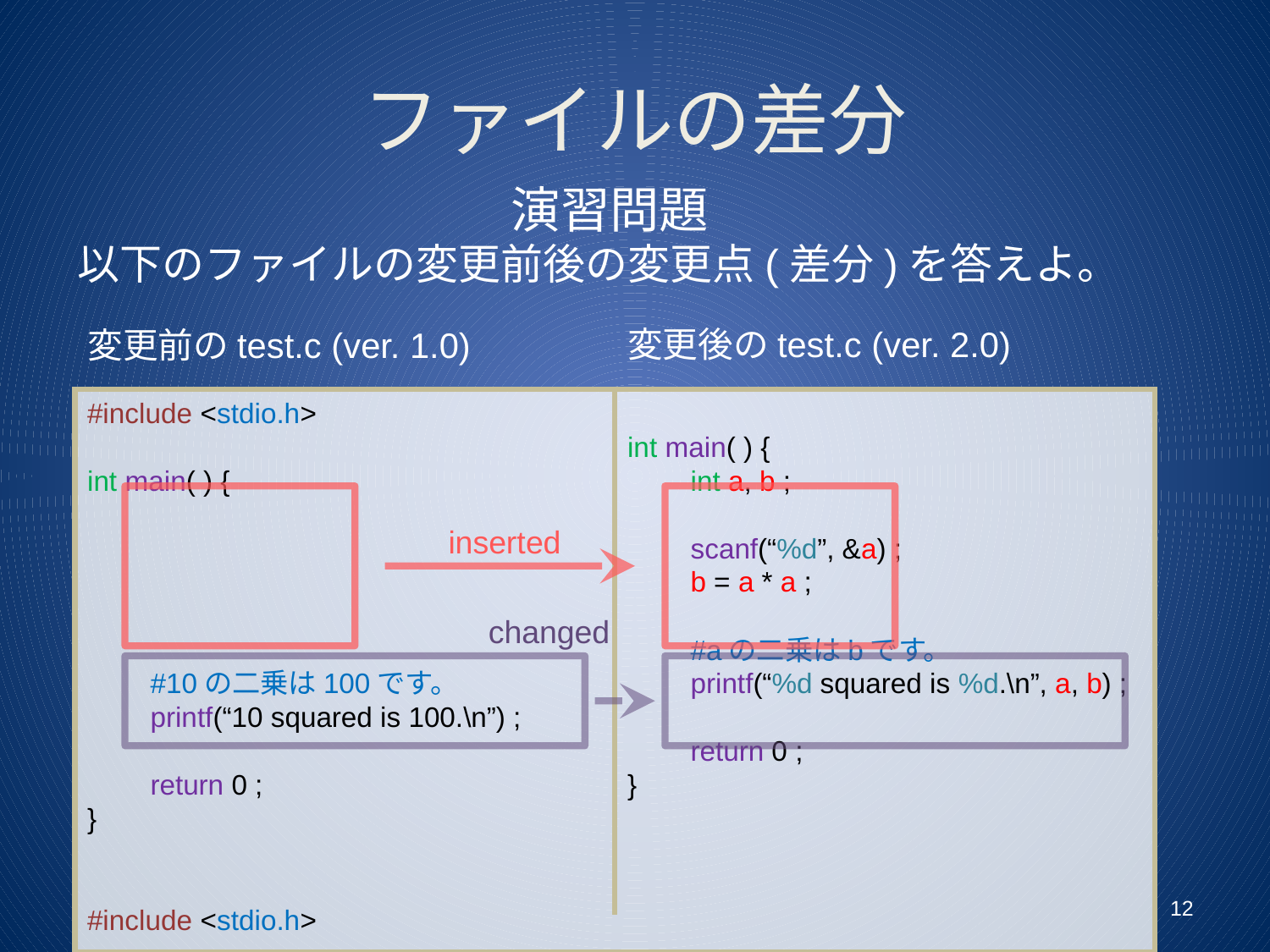

# ファイルの差分
演習問題
以下のファイルの変更前後の変更点(差分)を答えよ。
変更後のtest.c (ver. 2.0)
変更前のtest.c (ver. 1.0)
#include <stdio.h>

int main( ) {

　　#10の二乗は100です。
　　printf(“10 squared is 100.\n”) ;

　　return 0 ;
}

#include <stdio.h>

int main( ) {
　　int a, b ;

　　scanf(“%d”, &a) ;
　　b = a * a ;

　　#aの二乗はbです。
　　printf(“%d squared is %d.\n”, a, b) ;

　　return 0 ;
}

inserted
changed

12